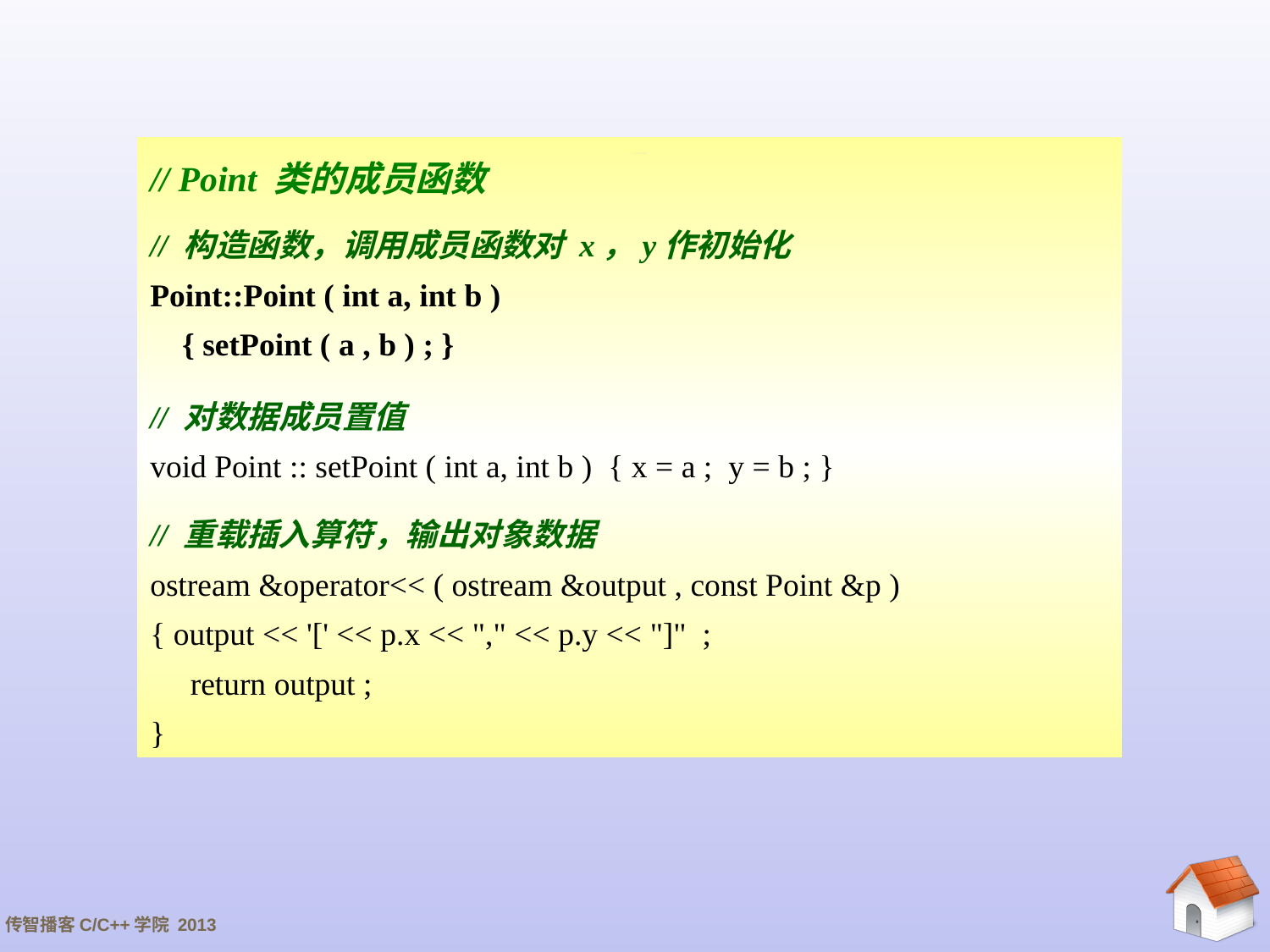

# 7.4  继承的应用实例
// Point 类的成员函数
// 构造函数，调用成员函数对 x，y作初始化
Point::Point ( int a, int b )
    { setPoint ( a , b ) ; }
// 对数据成员置值
void Point :: setPoint ( int a, int b )  { x = a ;  y = b ; }
// 重载插入算符，输出对象数据
ostream &operator<< ( ostream &output , const Point &p )
{ output << '[' << p.x << "," << p.y << "]"  ;
     return output ;
}